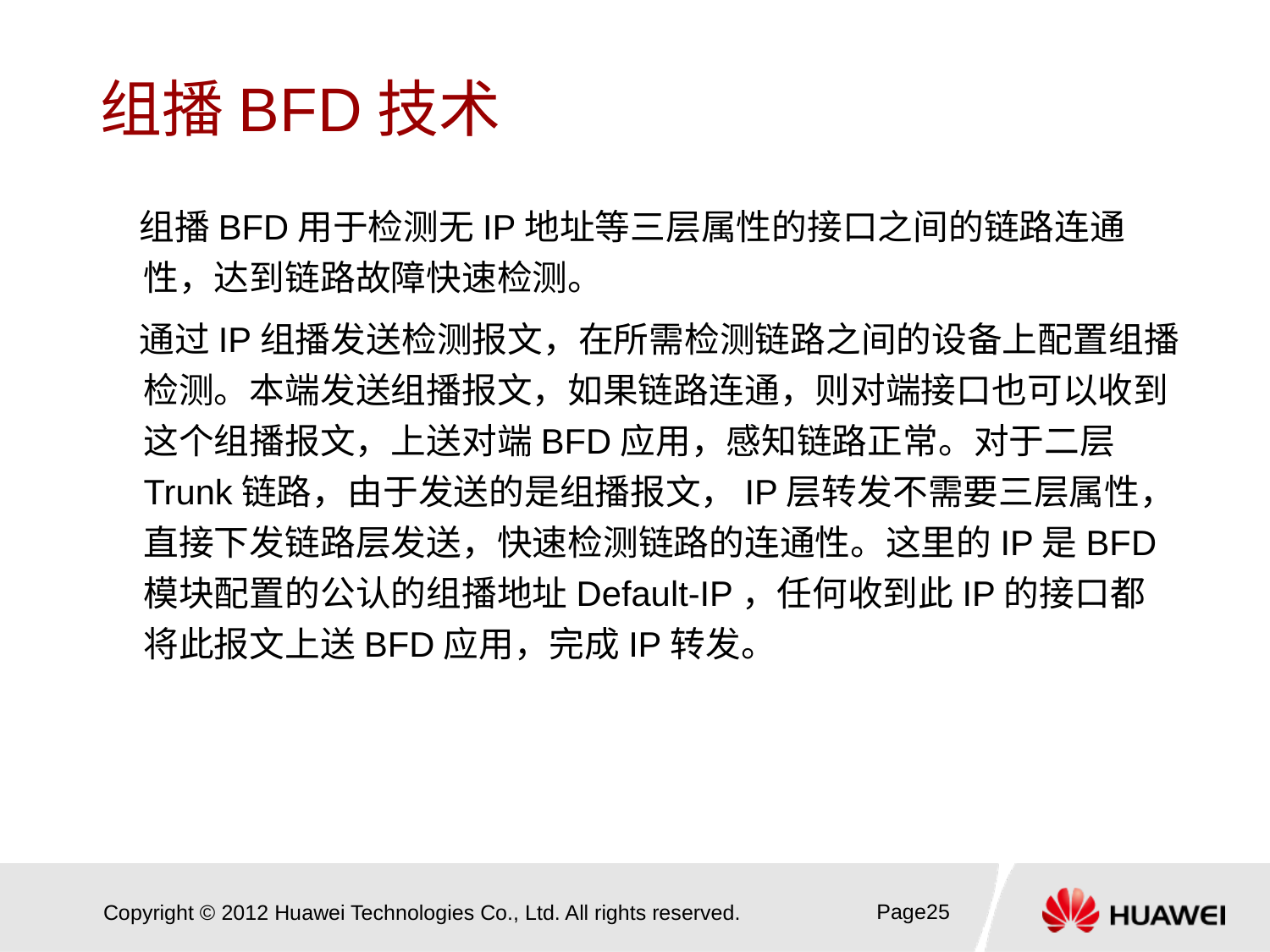

# 组播BFD技术
组播BFD用于检测无IP地址等三层属性的接口之间的链路连通性，达到链路故障快速检测。
通过IP组播发送检测报文，在所需检测链路之间的设备上配置组播检测。本端发送组播报文，如果链路连通，则对端接口也可以收到这个组播报文，上送对端BFD应用，感知链路正常。对于二层Trunk链路，由于发送的是组播报文，IP层转发不需要三层属性，直接下发链路层发送，快速检测链路的连通性。这里的IP是BFD模块配置的公认的组播地址Default-IP，任何收到此IP的接口都将此报文上送BFD应用，完成IP转发。
Page25